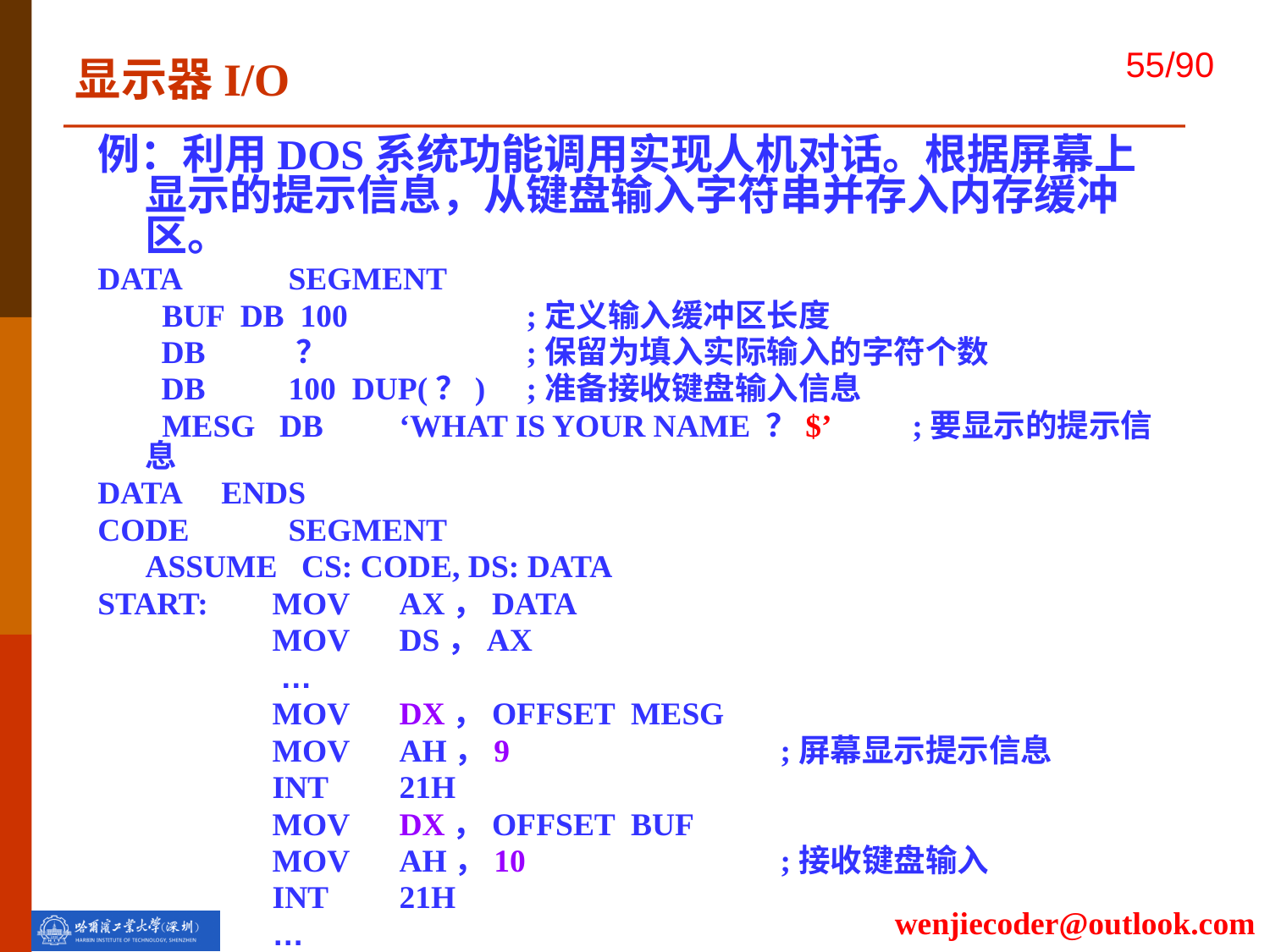

显示器I/O
例：利用DOS系统功能调用实现人机对话。根据屏幕上显示的提示信息，从键盘输入字符串并存入内存缓冲区。
DATA	  SEGMENT
        BUF  DB  100		;定义输入缓冲区长度
	  DB	  ？		;保留为填入实际输入的字符个数
	  DB	  100  DUP(？)	;准备接收键盘输入信息
        MESG   DB	‘WHAT IS YOUR NAME ？$’          ;要显示的提示信息
DATA     ENDS
CODE 	  SEGMENT
	ASSUME   CS: CODE, DS: DATA
START:	MOV	AX，DATA
	  	MOV	DS，AX
	  	 …
	  	MOV	DX，OFFSET  MESG
	  	MOV	AH，9       		;屏幕显示提示信息
 	  	INT	21H
	 	MOV	DX，OFFSET  BUF
	  	MOV	AH，10			;接收键盘输入
	  	INT	21H
	   	…